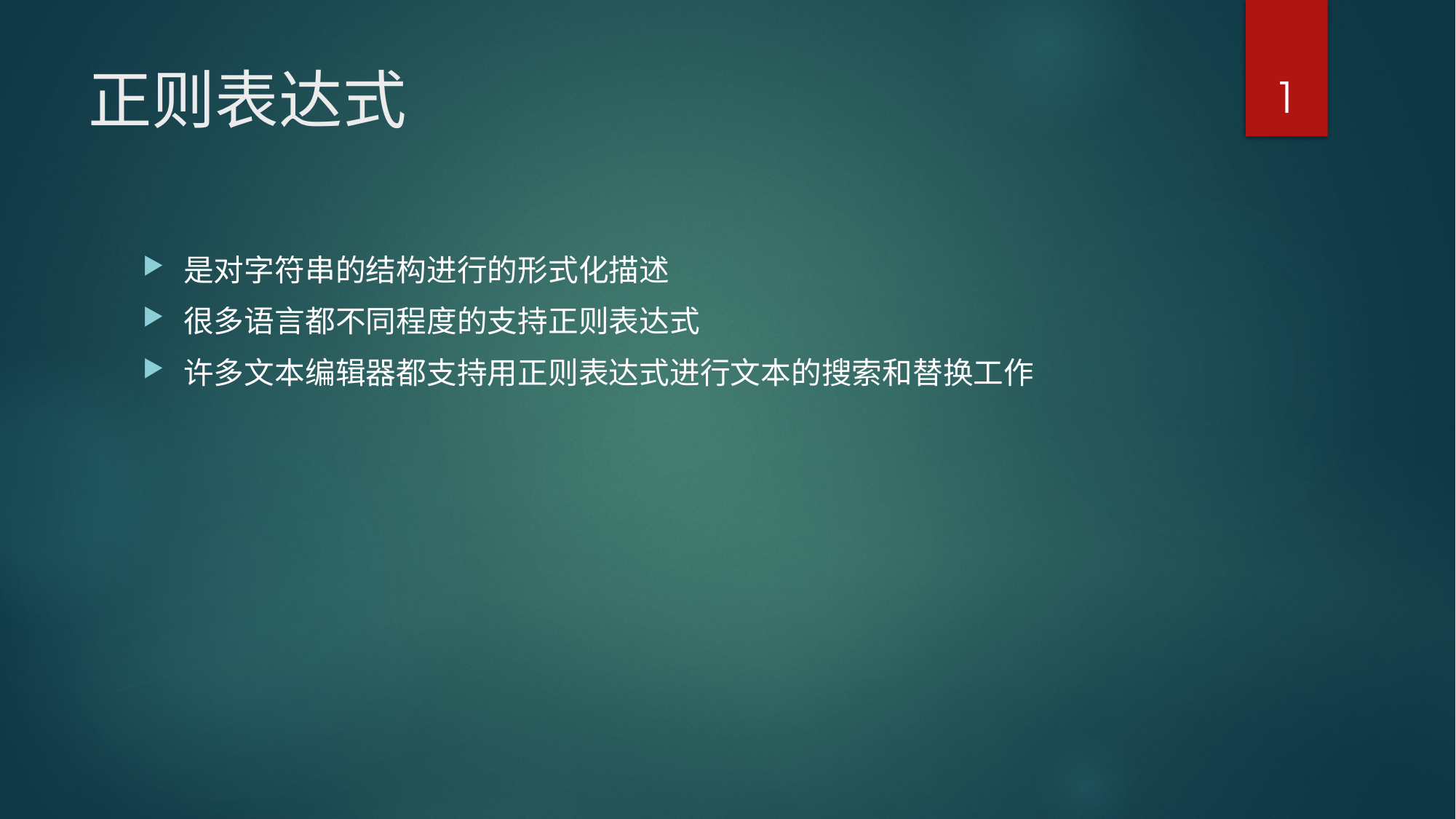

1
# 正则表达式
是对字符串的结构进行的形式化描述
很多语言都不同程度的支持正则表达式
许多文本编辑器都支持用正则表达式进行文本的搜索和替换工作